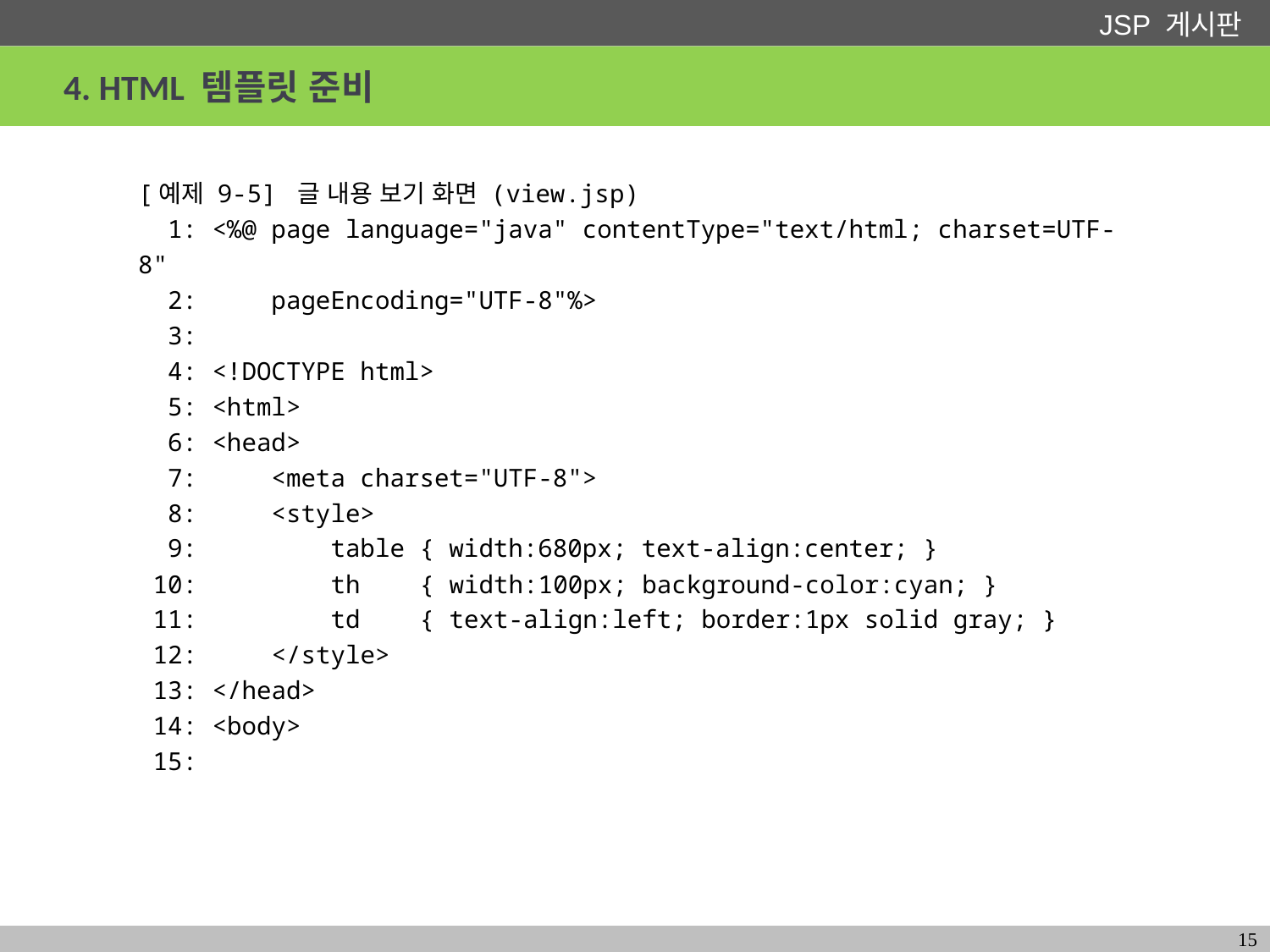

# 4. HTML 템플릿 준비
[예제 9-5] 글 내용 보기 화면 (view.jsp)
  1: <%@ page language="java" contentType="text/html; charset=UTF-8"
  2:     pageEncoding="UTF-8"%>
  3:
  4: <!DOCTYPE html>
  5: <html>
  6: <head>
  7:     <meta charset="UTF-8">
  8:     <style>
  9:         table { width:680px; text-align:center; }
 10:         th    { width:100px; background-color:cyan; }
 11:         td    { text-align:left; border:1px solid gray; }
 12:     </style>
 13: </head>
 14: <body>
 15:
15